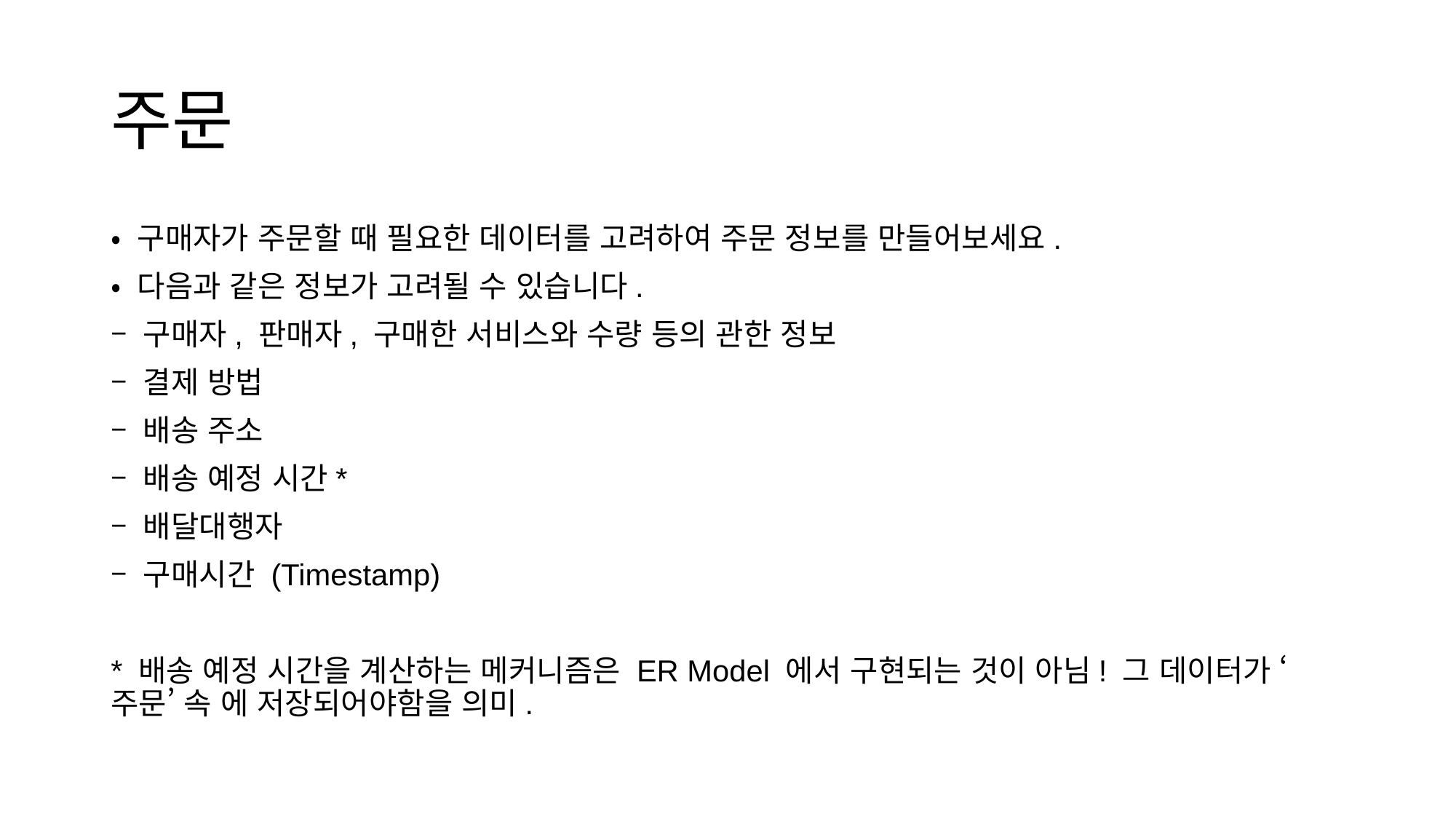

# 주문
• 구매자가 주문할 때 필요한 데이터를 고려하여 주문 정보를 만들어보세요.
• 다음과 같은 정보가 고려될 수 있습니다.
– 구매자, 판매자, 구매한 서비스와 수량 등의 관한 정보
– 결제 방법
– 배송 주소
– 배송 예정 시간*
– 배달대행자
– 구매시간 (Timestamp)

* 배송 예정 시간을 계산하는 메커니즘은 ER Model 에서 구현되는 것이 아님! 그 데이터가 ‘주문’ 속 에 저장되어야함을 의미.